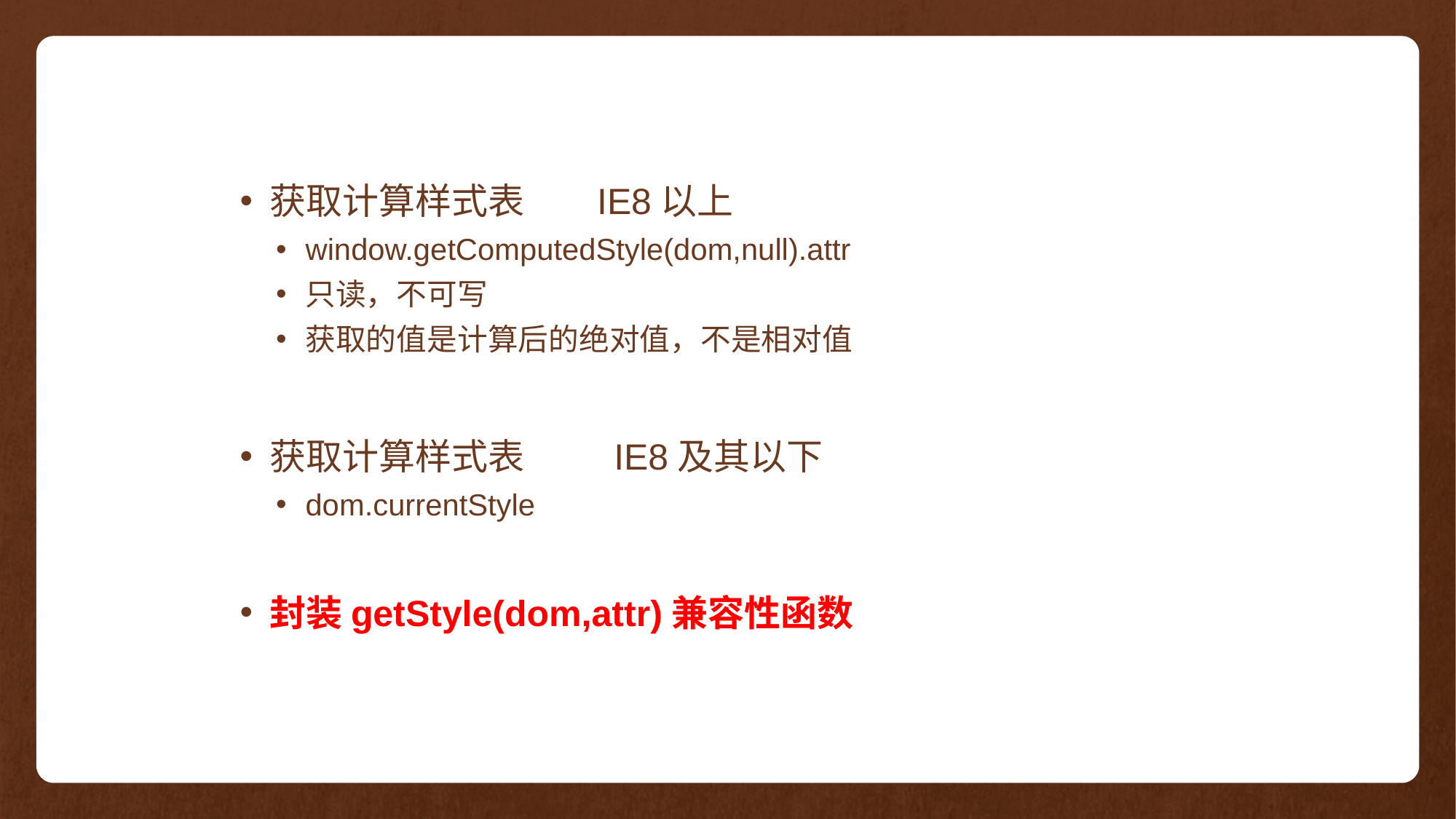

获取计算样式表	IE8以上
window.getComputedStyle(dom,null).attr
只读，不可写
获取的值是计算后的绝对值，不是相对值

获取计算样式表	 IE8及其以下
dom.currentStyle

封装getStyle(dom,attr)兼容性函数